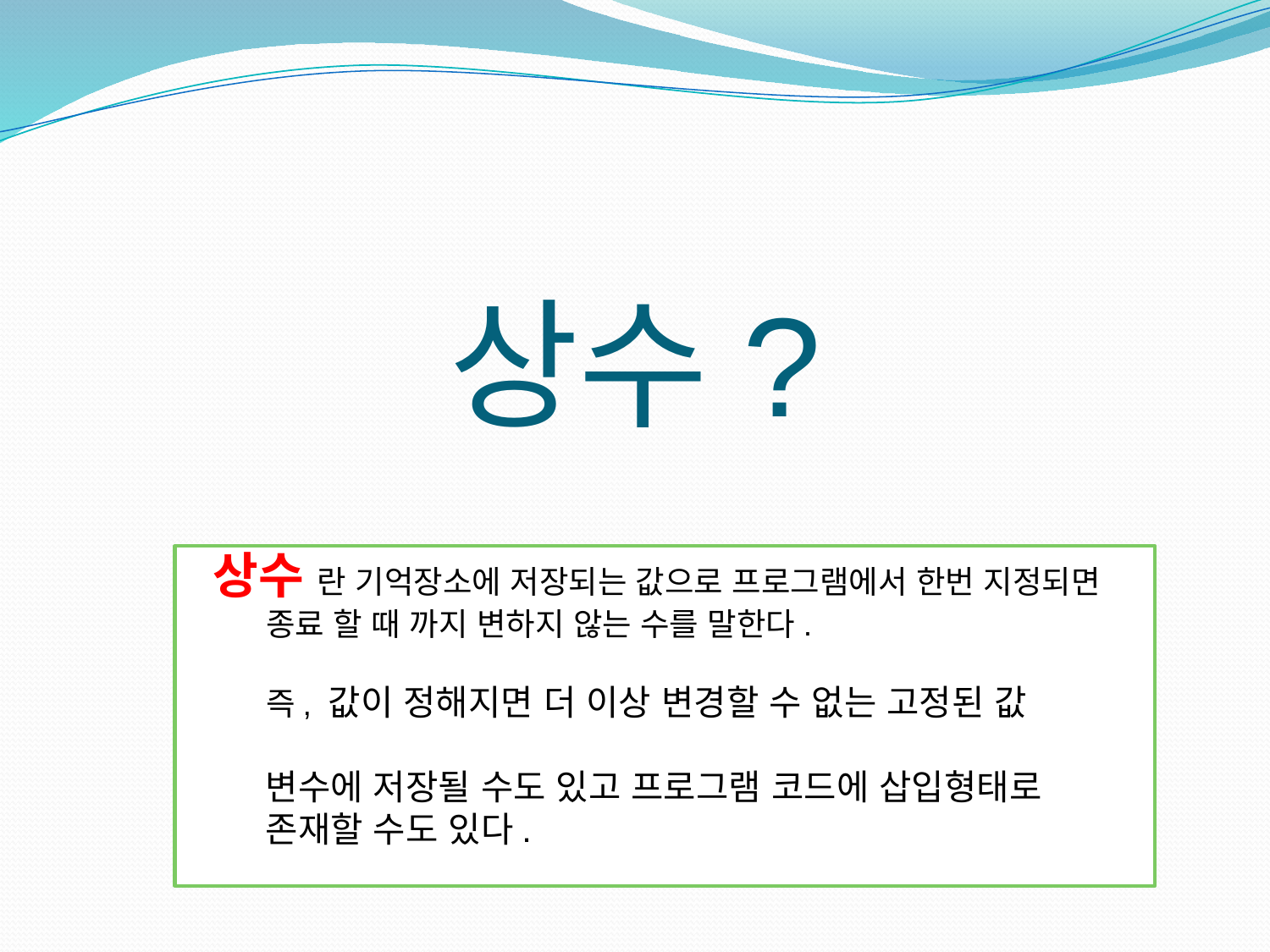

#

상수?
 상수 란 기억장소에 저장되는 값으로 프로그램에서 한번 지정되면
        종료 할 때 까지 변하지 않는 수를 말한다.

        즉, 값이 정해지면 더 이상 변경할 수 없는 고정된 값

       변수에 저장될 수도 있고 프로그램 코드에 삽입형태로
       존재할 수도 있다.